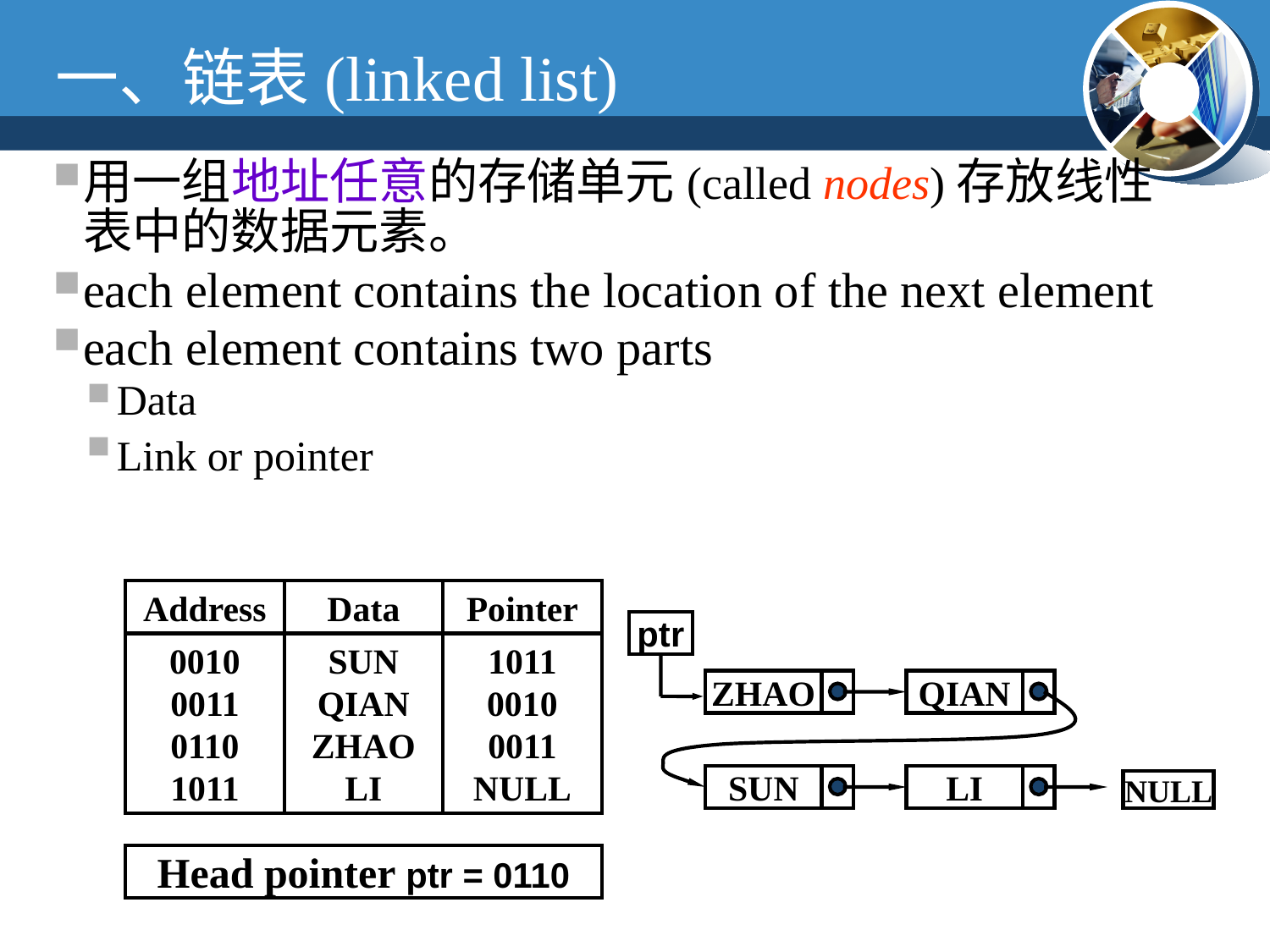

一、链表(linked list)
用一组地址任意的存储单元(called nodes)存放线性表中的数据元素。
each element contains the location of the next element
each element contains two parts
Data
Link or pointer
Address
Data
Pointer
0010
0011
0110
1011
SUN
QIAN
ZHAO
LI
1011
0010
0011
NULL
Head pointer ptr = 0110
ptr

ZHAO

QIAN

SUN

LI

NULL